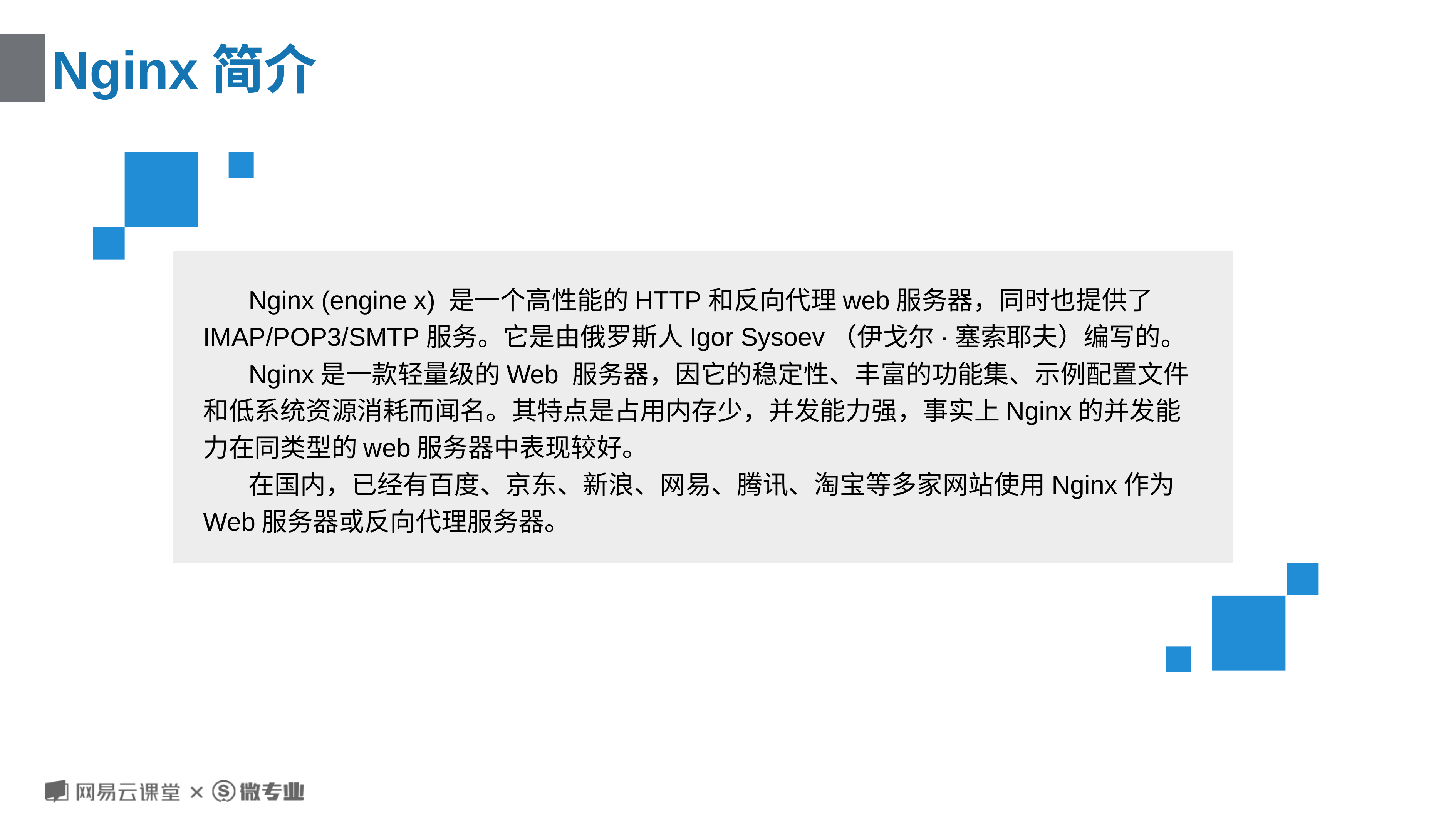

# Nginx简介

Nginx (engine x) 是一个高性能的HTTP和反向代理web服务器，同时也提供了IMAP/POP3/SMTP服务。它是由俄罗斯人Igor Sysoev（伊戈尔·塞索耶夫）编写的。
Nginx是一款轻量级的Web 服务器，因它的稳定性、丰富的功能集、示例配置文件和低系统资源消耗而闻名。其特点是占用内存少，并发能力强，事实上Nginx的并发能力在同类型的web服务器中表现较好。
在国内，已经有百度、京东、新浪、网易、腾讯、淘宝等多家网站使用Nginx作为Web服务器或反向代理服务器。